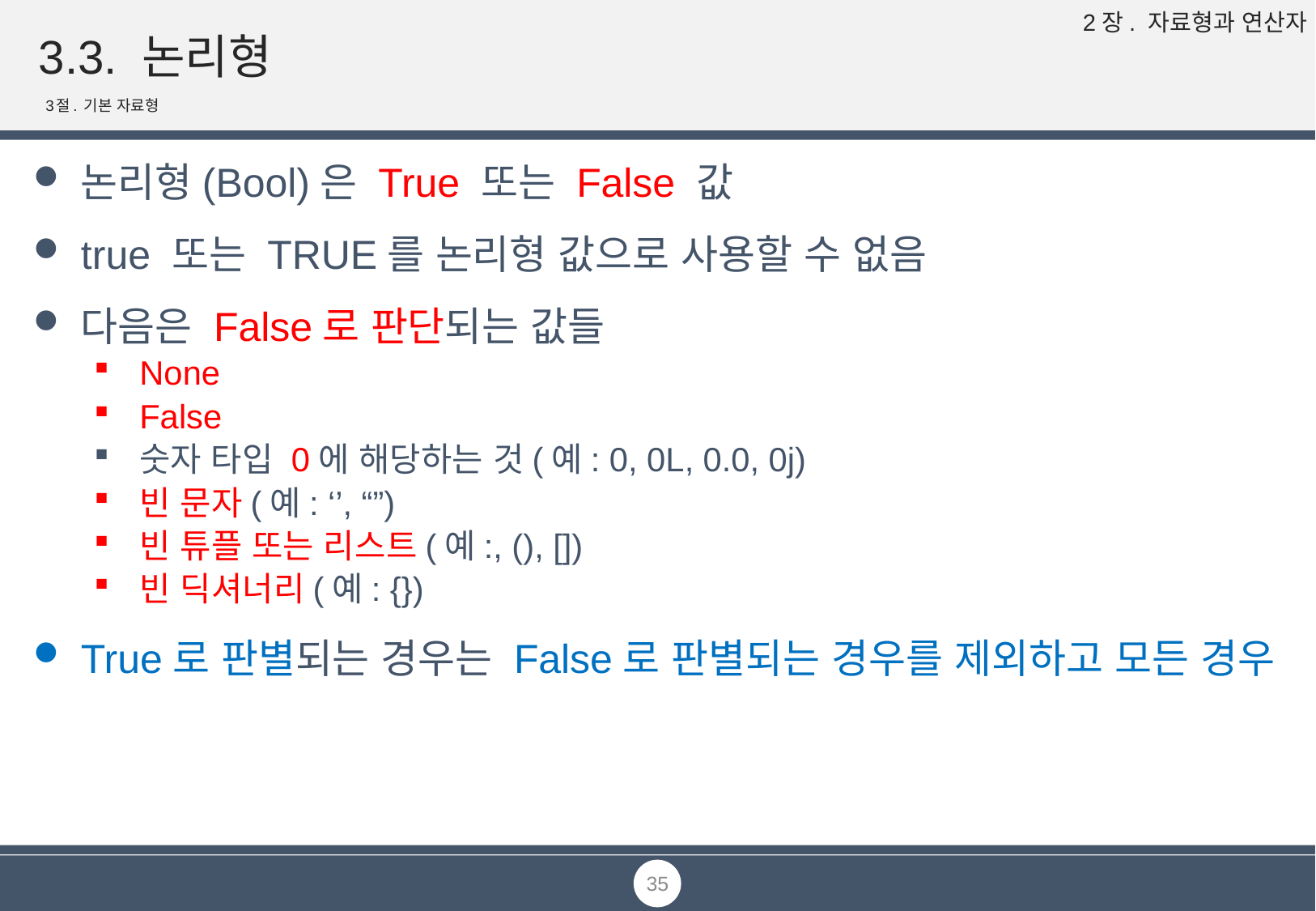

# 3.3. 논리형
3절. 기본 자료형
논리형(Bool)은 True 또는 False 값
true 또는 TRUE를 논리형 값으로 사용할 수 없음
다음은 False로 판단되는 값들
None
False
숫자 타입 0에 해당하는 것(예: 0, 0L, 0.0, 0j)
빈 문자(예: ‘’, “”)
빈 튜플 또는 리스트(예:, (), [])
빈 딕셔너리(예: {})
True로 판별되는 경우는 False로 판별되는 경우를 제외하고 모든 경우

35